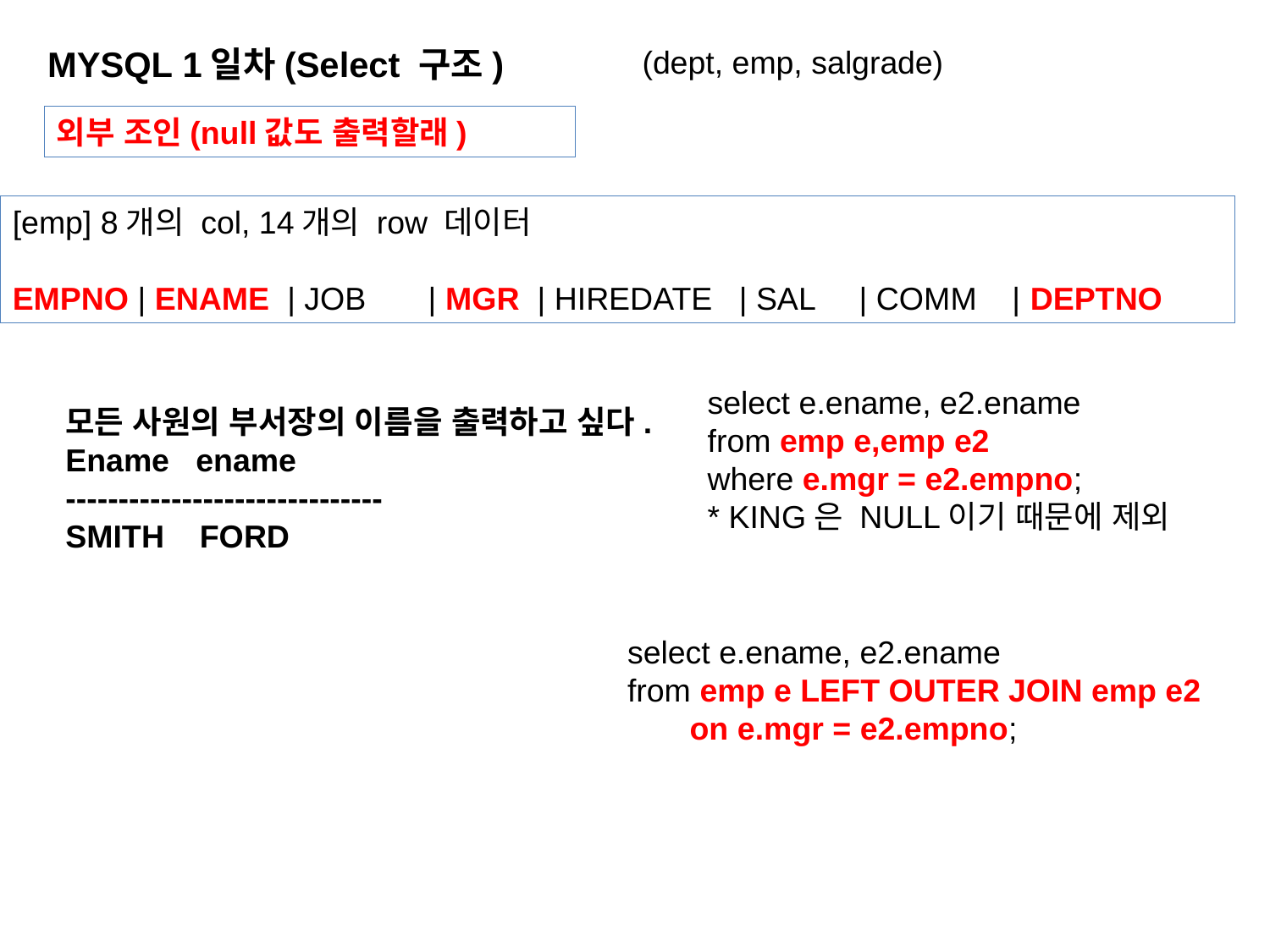

MYSQL 1일차(Select 구조)
(dept, emp, salgrade)
외부 조인(null값도 출력할래)
[emp] 8개의 col, 14개의 row 데이터

EMPNO | ENAME  | JOB       | MGR  | HIREDATE   | SAL     | COMM    | DEPTNO
select e.ename, e2.ename
from emp e,emp e2
where e.mgr = e2.empno;
* KING은 NULL이기 때문에 제외
모든 사원의 부서장의 이름을 출력하고 싶다.
Ename   ename
------------------------------
SMITH    FORD
select e.ename, e2.ename
from emp e LEFT OUTER JOIN emp e2
       on e.mgr = e2.empno;